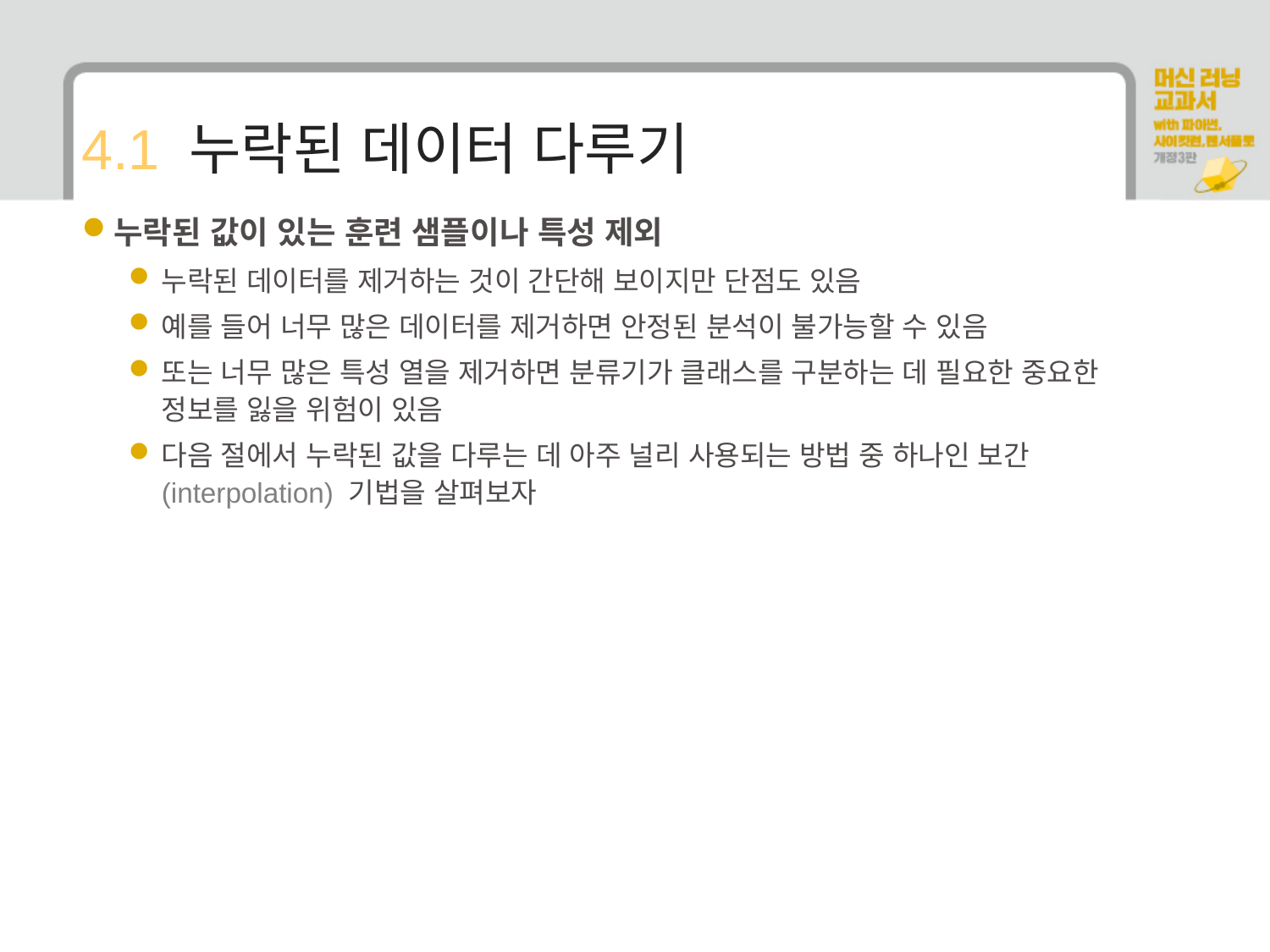

# 4.1 누락된 데이터 다루기
누락된 값이 있는 훈련 샘플이나 특성 제외
누락된 데이터를 제거하는 것이 간단해 보이지만 단점도 있음
예를 들어 너무 많은 데이터를 제거하면 안정된 분석이 불가능할 수 있음
또는 너무 많은 특성 열을 제거하면 분류기가 클래스를 구분하는 데 필요한 중요한 정보를 잃을 위험이 있음
다음 절에서 누락된 값을 다루는 데 아주 널리 사용되는 방법 중 하나인 보간(interpolation) 기법을 살펴보자